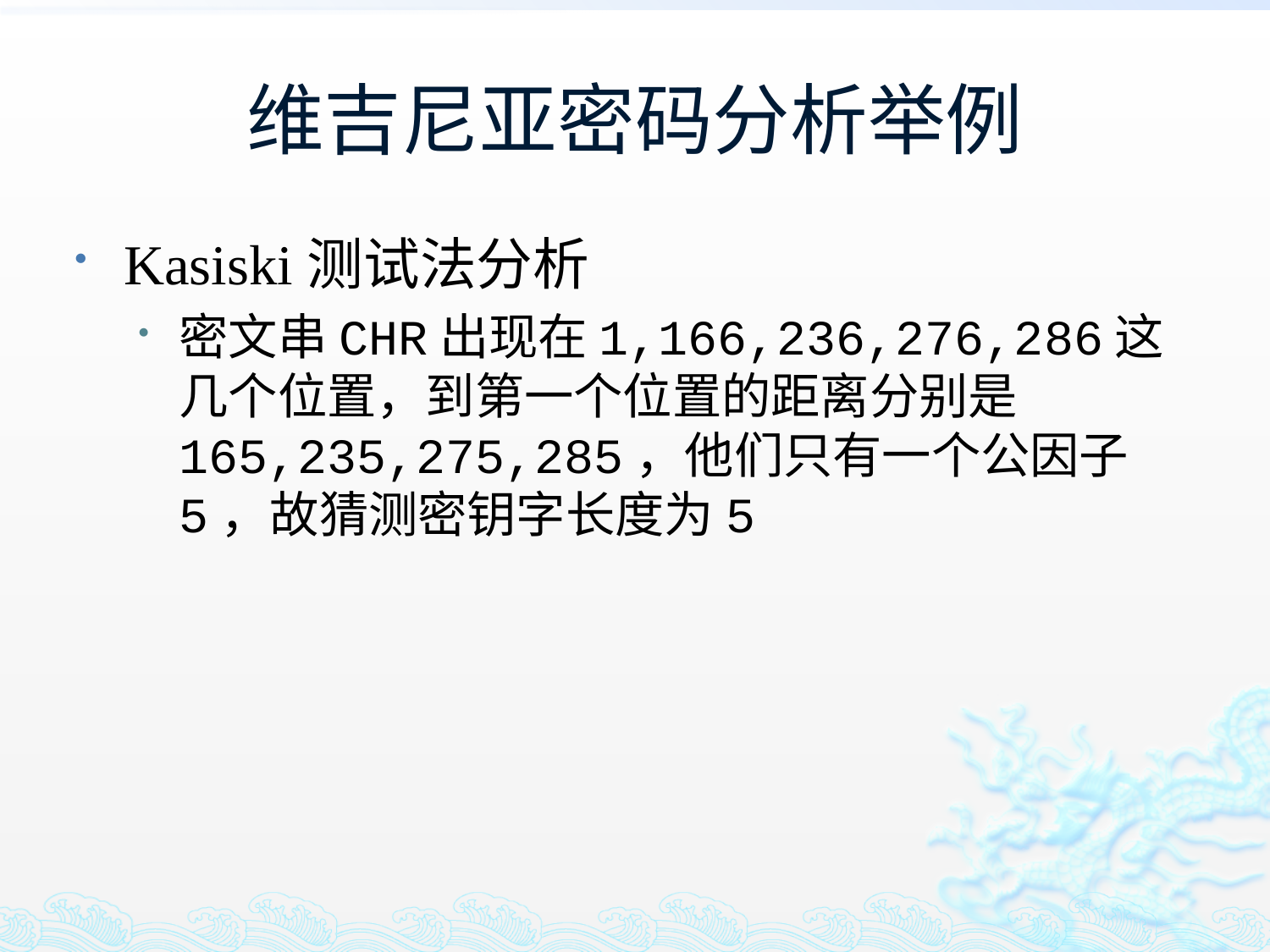

# 维吉尼亚密码分析举例
Kasiski测试法分析
密文串CHR出现在1,166,236,276,286这几个位置，到第一个位置的距离分别是165,235,275,285，他们只有一个公因子5，故猜测密钥字长度为5